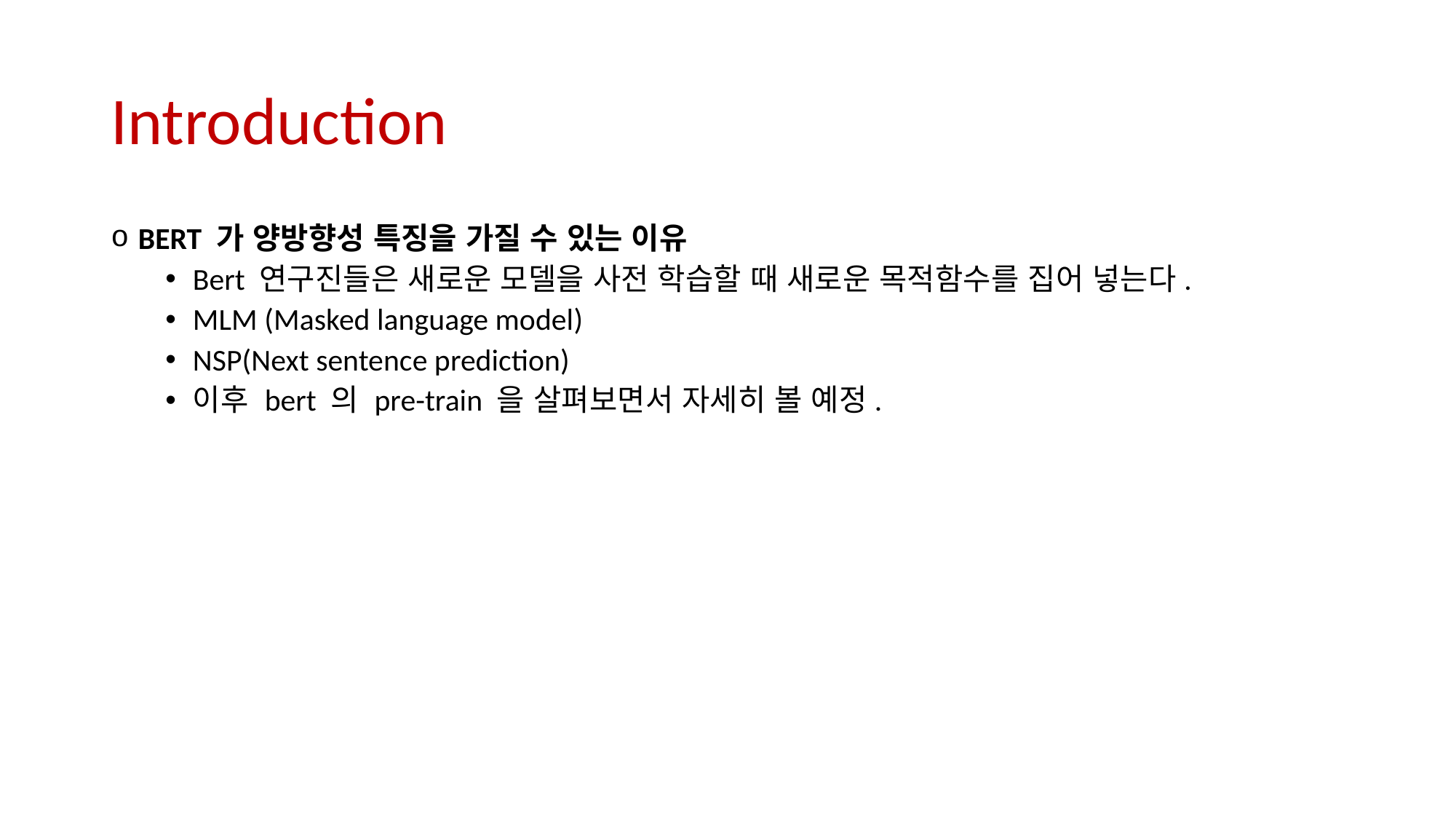

# Introduction
BERT 가 양방향성 특징을 가질 수 있는 이유
Bert 연구진들은 새로운 모델을 사전 학습할 때 새로운 목적함수를 집어 넣는다.
MLM (Masked language model)
NSP(Next sentence prediction)
이후 bert 의 pre-train 을 살펴보면서 자세히 볼 예정.